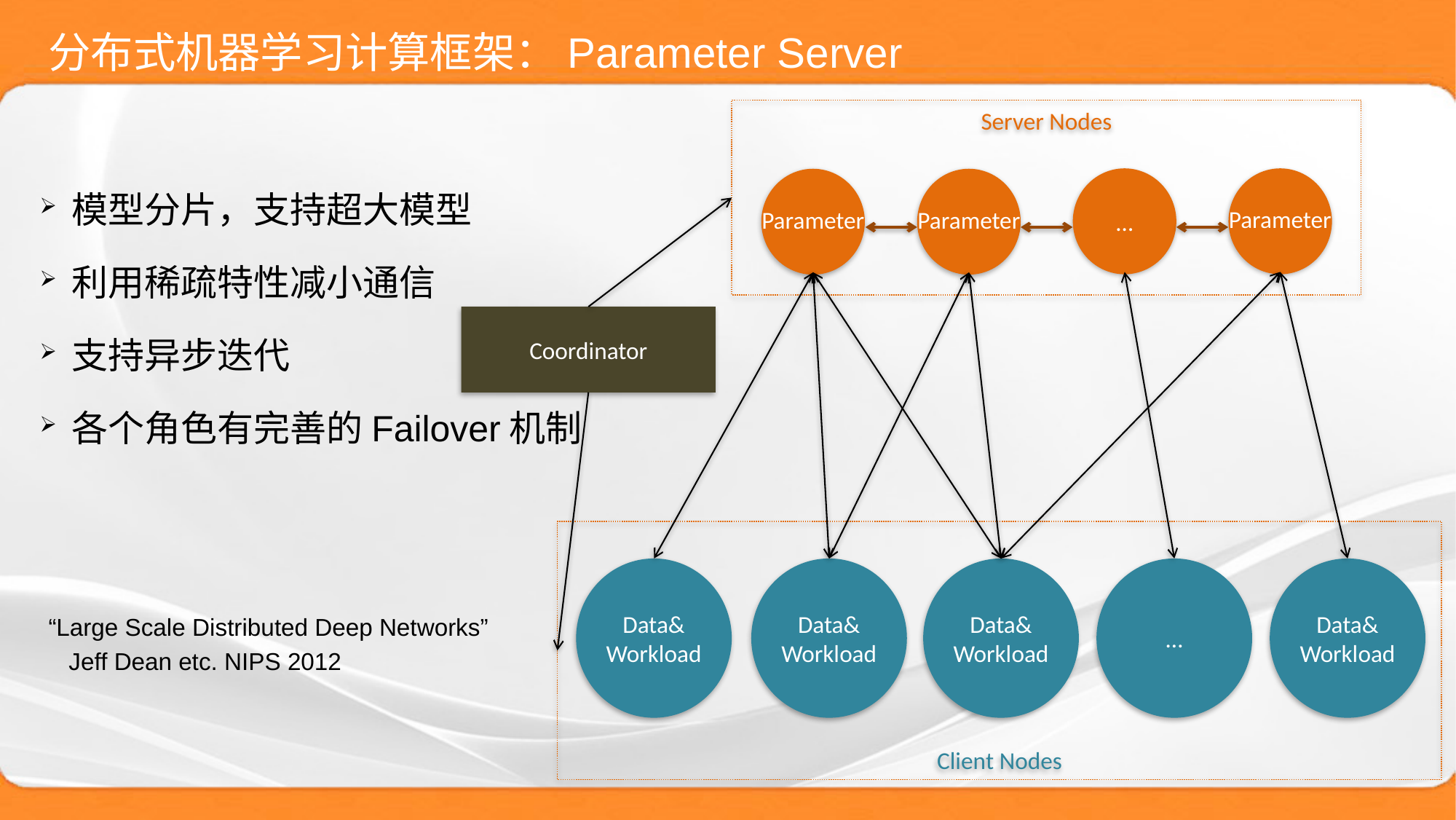

# 分布式机器学习计算框架：Parameter Server
Server Nodes
…
Parameter
Parameter
Parameter
Coordinator
Client Nodes
Data&
Workload
Data&
Workload
Data&
Workload
…
Data&
Workload
模型分片，支持超大模型
利用稀疏特性减小通信
支持异步迭代
各个角色有完善的Failover机制

“Large Scale Distributed Deep Networks”
   Jeff Dean etc. NIPS 2012